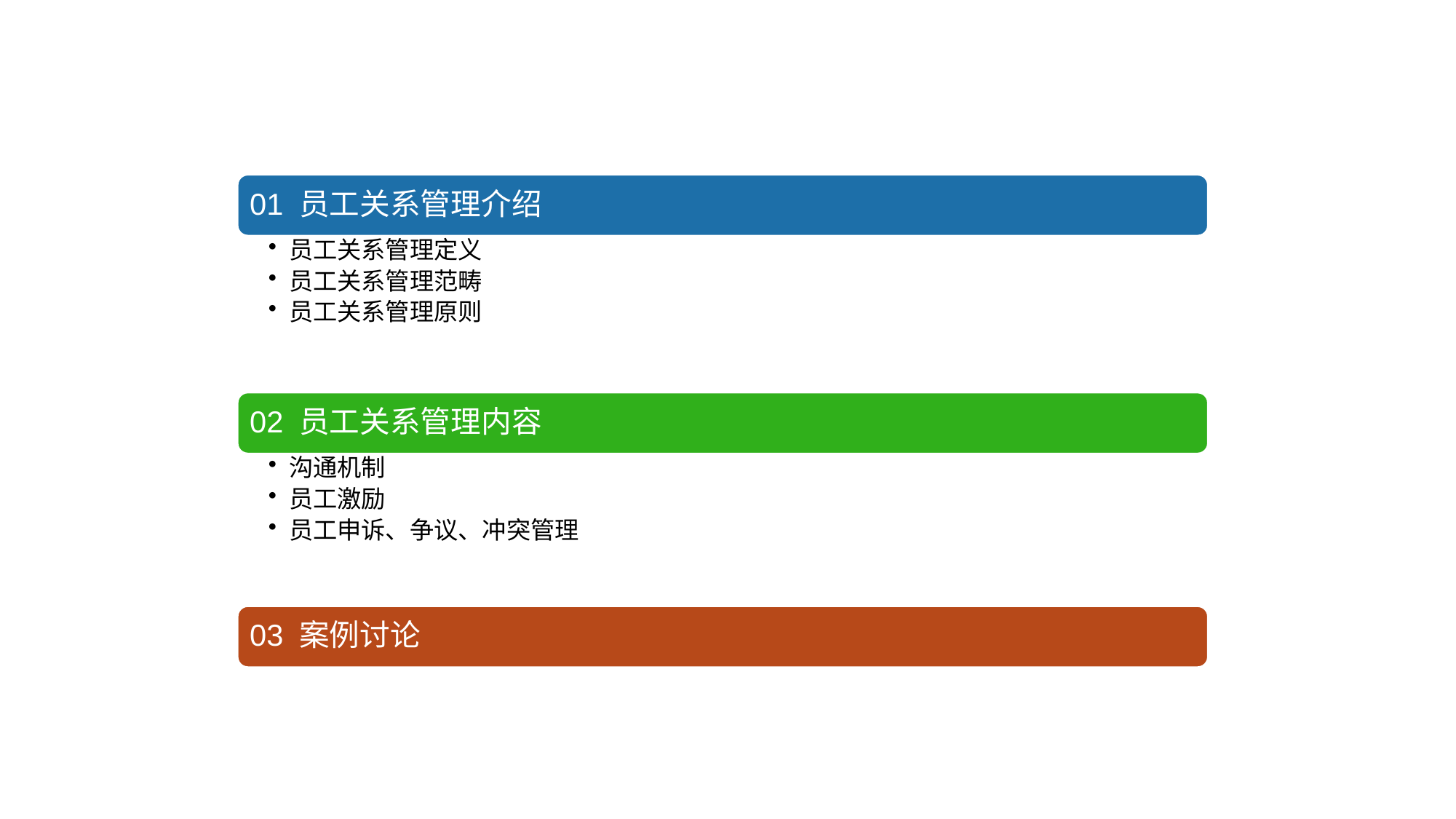

01 员工关系管理介绍
员工关系管理定义
员工关系管理范畴
员工关系管理原则

02 员工关系管理内容
沟通机制
员工激励
员工申诉、争议、冲突管理

03 案例讨论
2